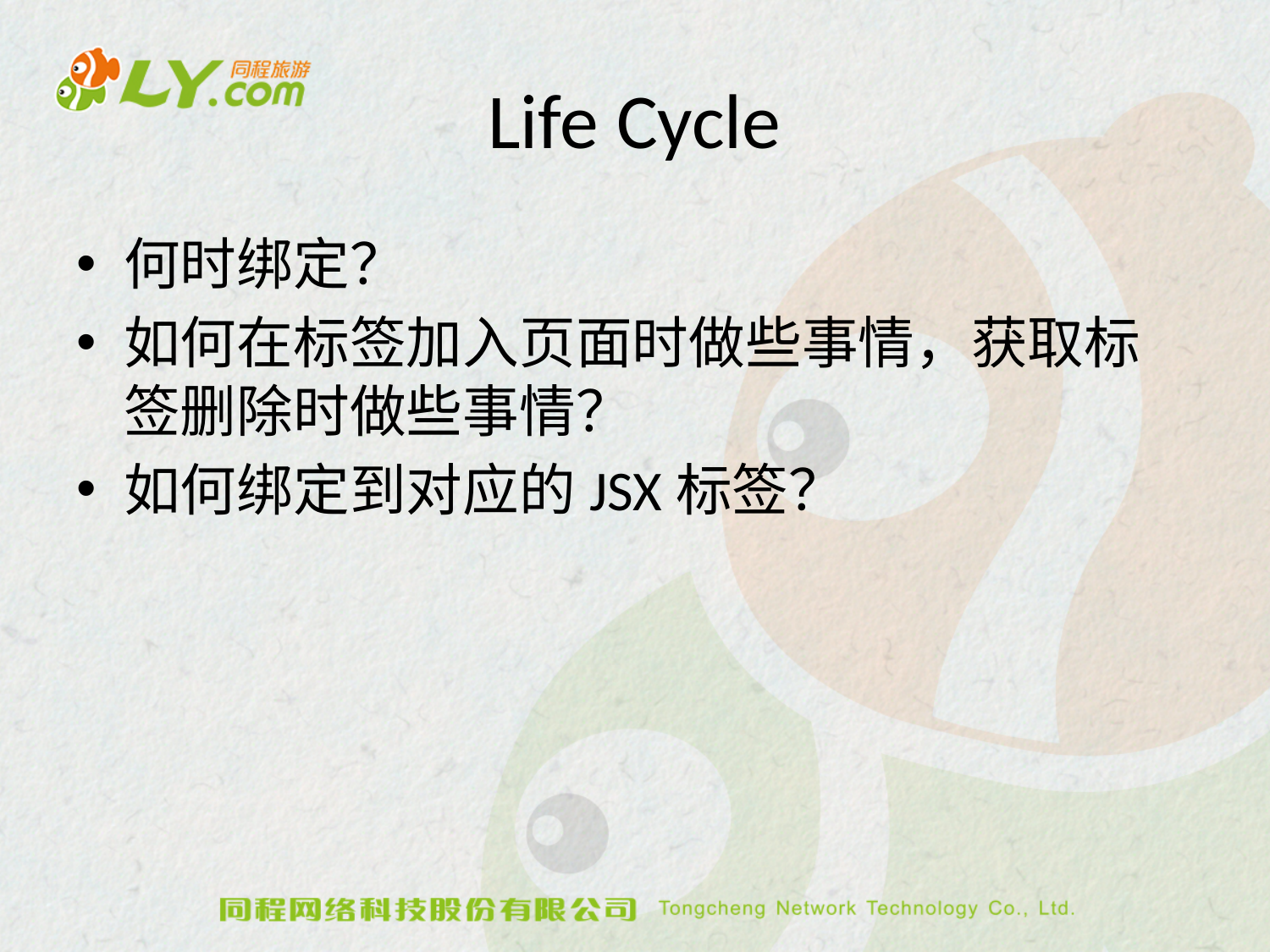

# Life Cycle
何时绑定？
如何在标签加入页面时做些事情，获取标签删除时做些事情？
如何绑定到对应的JSX标签？